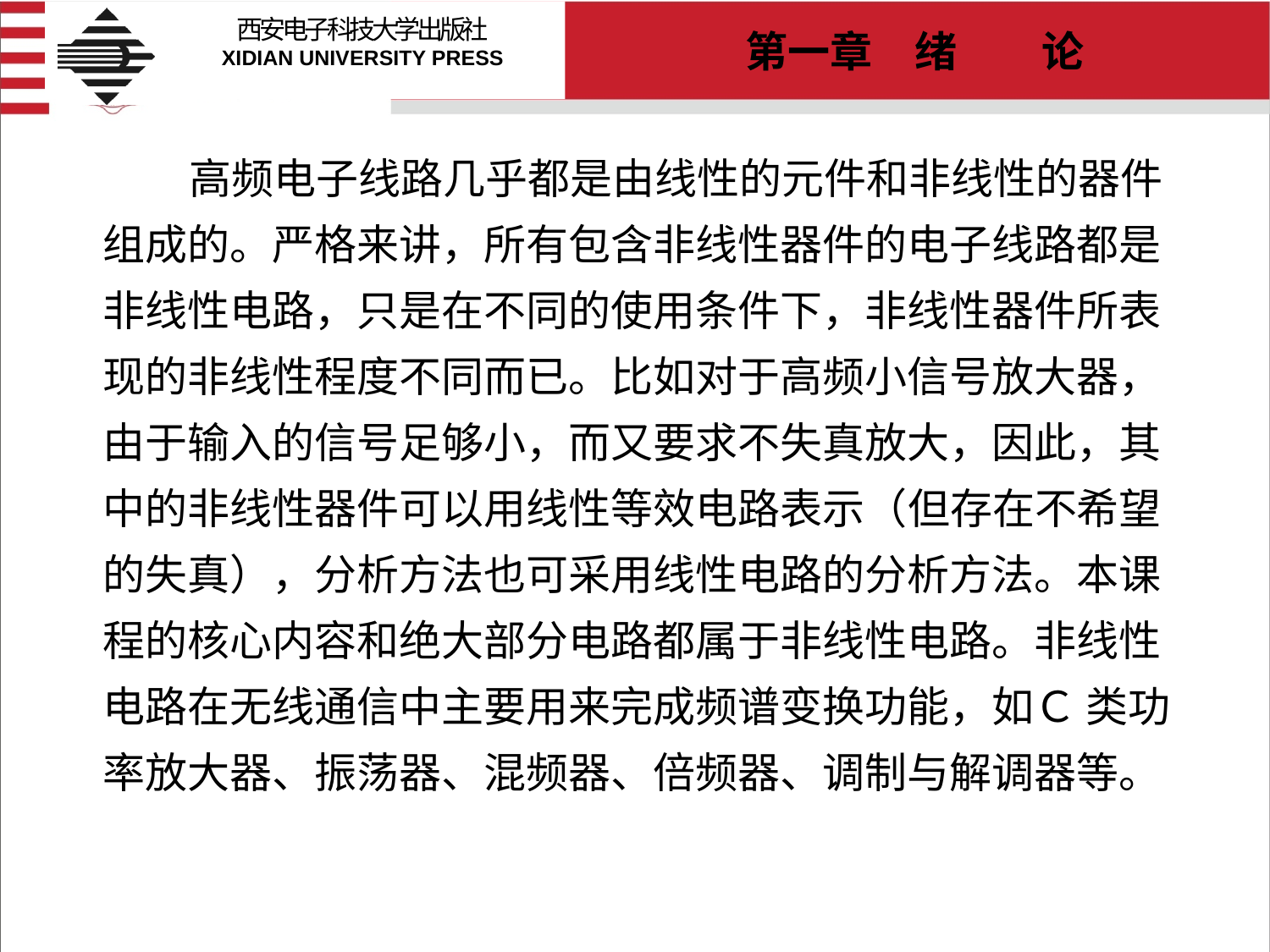

# 高频电子线路几乎都是由线性的元件和非线性的器件组成的。严格来讲，所有包含非线性器件的电子线路都是非线性电路，只是在不同的使用条件下，非线性器件所表现的非线性程度不同而已。比如对于高频小信号放大器，由于输入的信号足够小，而又要求不失真放大，因此，其中的非线性器件可以用线性等效电路表示（但存在不希望的失真），分析方法也可采用线性电路的分析方法。本课程的核心内容和绝大部分电路都属于非线性电路。非线性电路在无线通信中主要用来完成频谱变换功能，如Ｃ 类功率放大器、振荡器、混频器、倍频器、调制与解调器等。